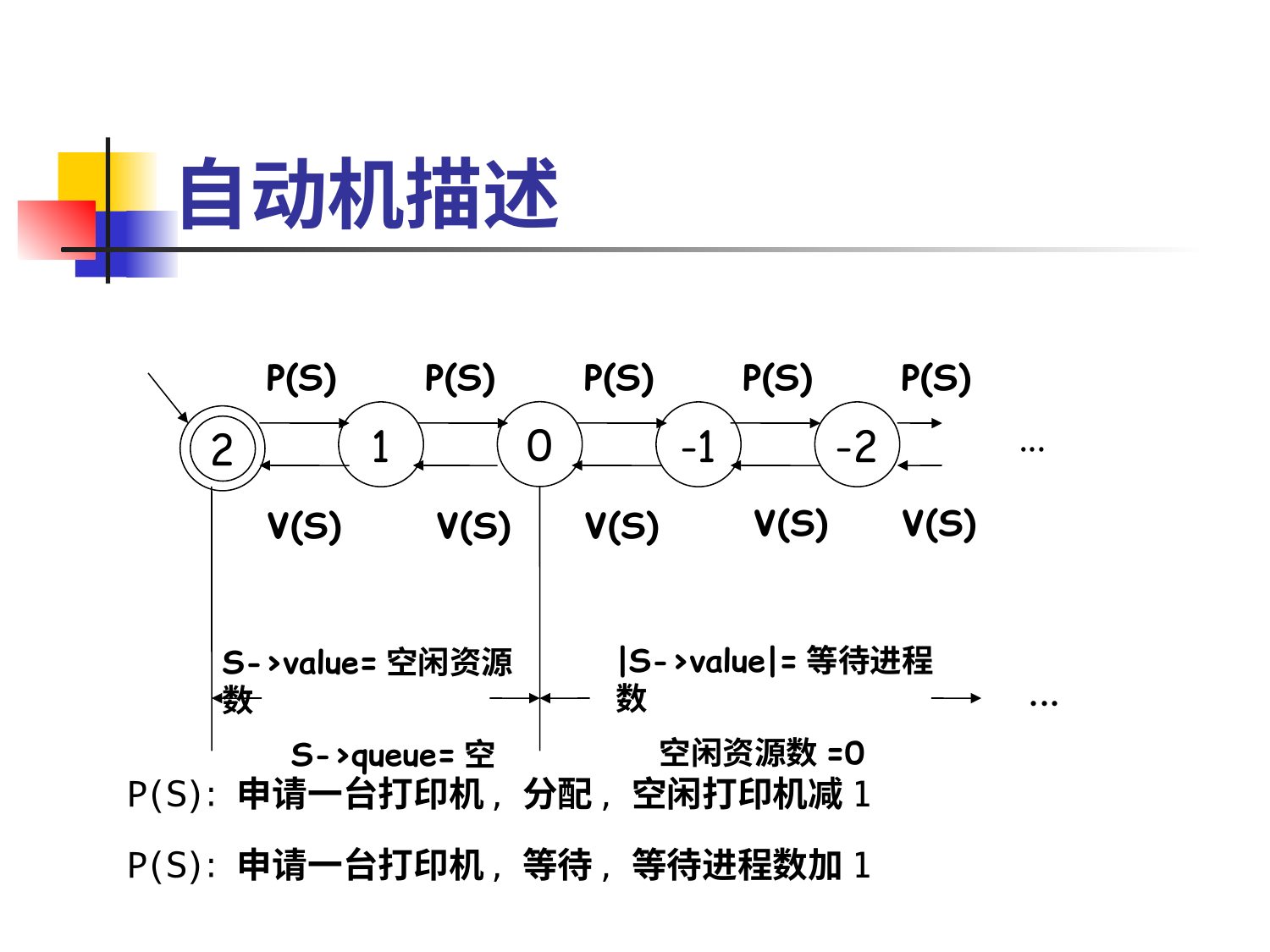

# 自动机描述
P(S)
P(S)
P(S)
P(S)
P(S)

0
1
-1
-2
…
2

V(S)
V(S)
V(S)
V(S)
V(S)
|S->value|=等待进程数
     空闲资源数=0
S->value=空闲资源数
     S->queue=空
...

P(S): 申请一台打印机, 分配, 空闲打印机减1
P(S): 申请一台打印机, 等待, 等待进程数加1